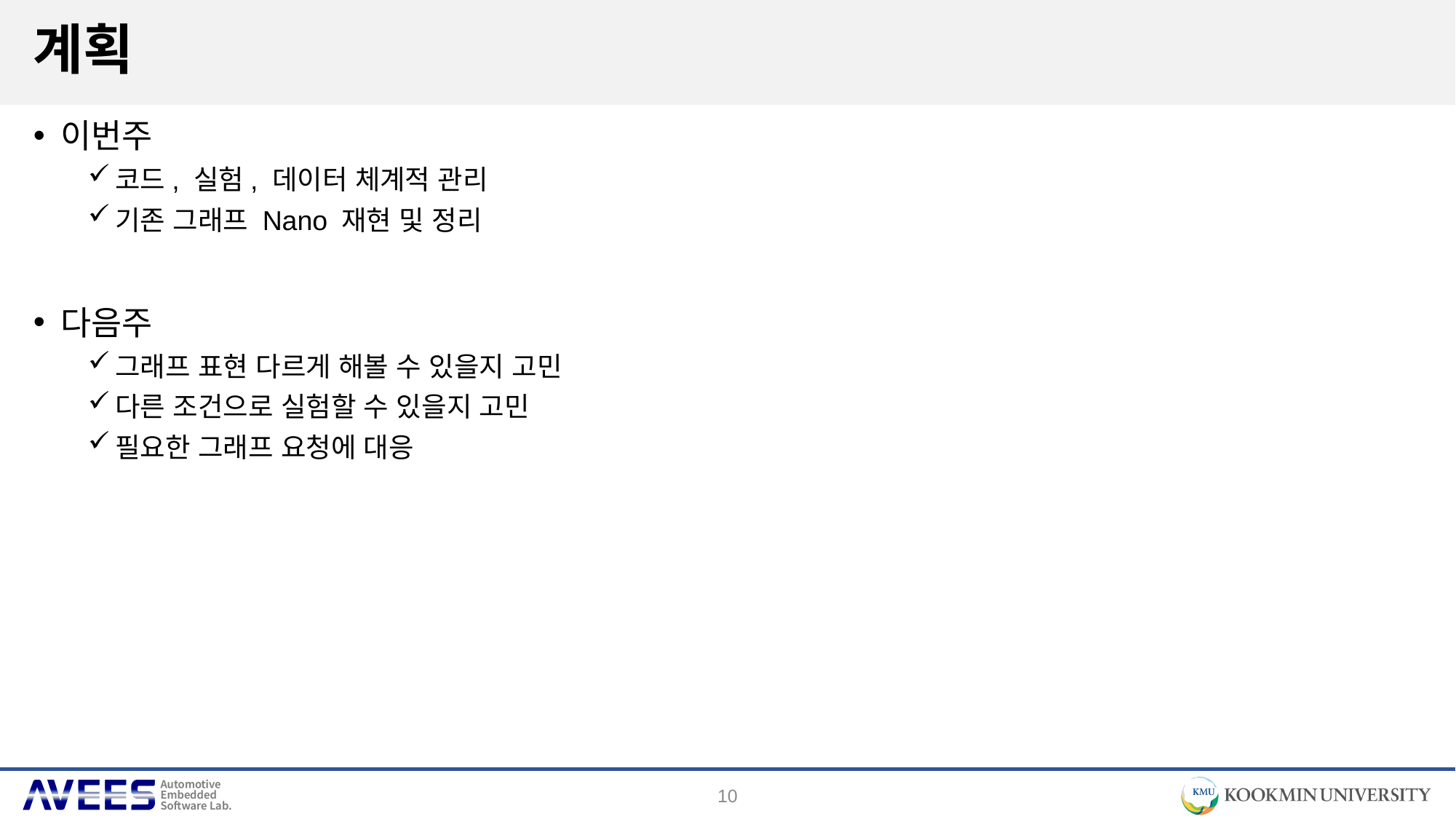

# 계획
이번주
코드, 실험, 데이터 체계적 관리
기존 그래프 Nano 재현 및 정리

다음주
그래프 표현 다르게 해볼 수 있을지 고민
다른 조건으로 실험할 수 있을지 고민
필요한 그래프 요청에 대응
10